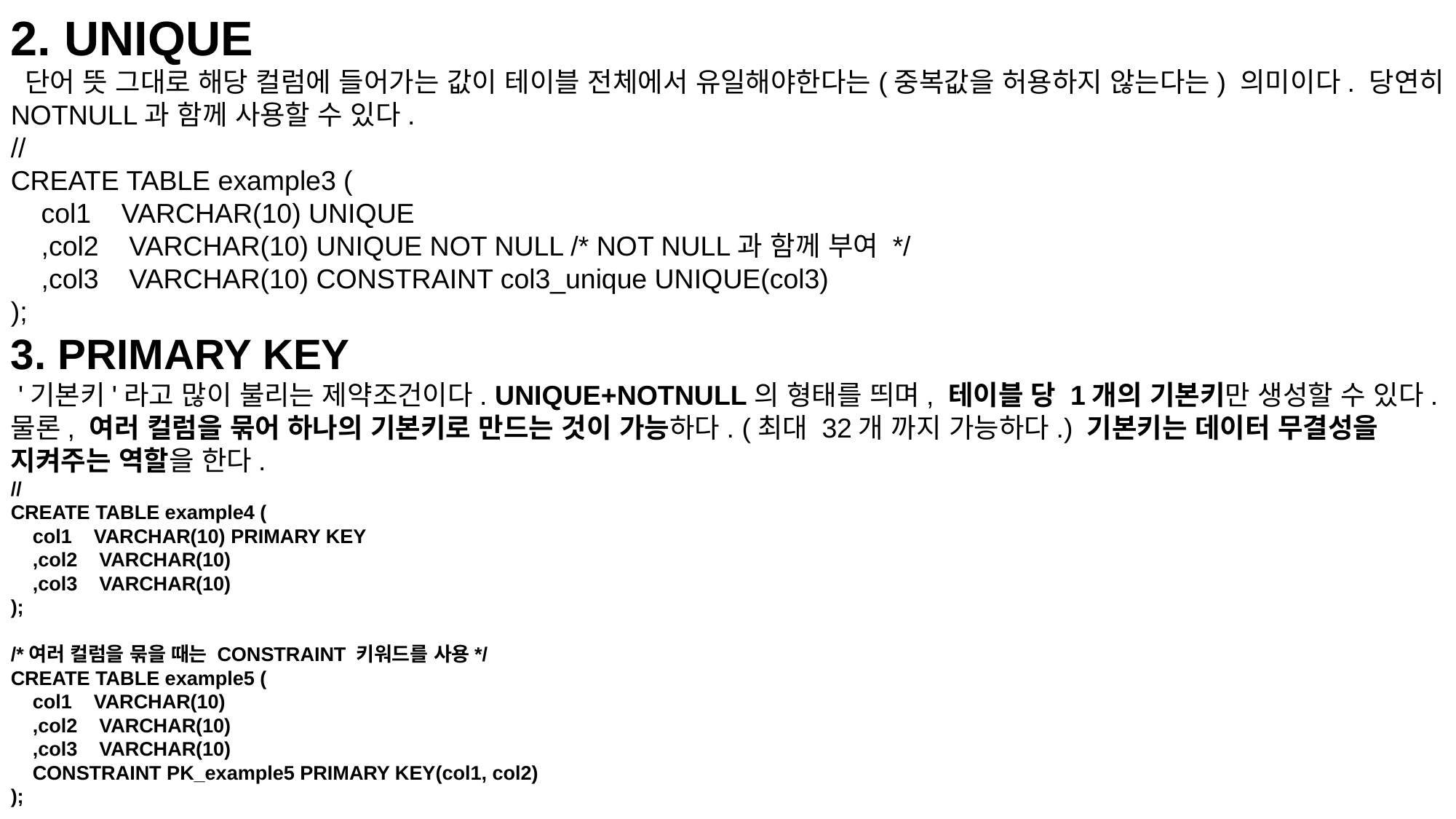

2. UNIQUE
 단어 뜻 그대로 해당 컬럼에 들어가는 값이 테이블 전체에서 유일해야한다는(중복값을 허용하지 않는다는) 의미이다. 당연히 NOTNULL과 함께 사용할 수 있다.
//
CREATE TABLE example3 (
    col1    VARCHAR(10) UNIQUE
    ,col2    VARCHAR(10) UNIQUE NOT NULL /* NOT NULL과 함께 부여 */
    ,col3    VARCHAR(10) CONSTRAINT col3_unique UNIQUE(col3)
);
3. PRIMARY KEY
 '기본키'라고 많이 불리는 제약조건이다. UNIQUE+NOTNULL의 형태를 띄며, 테이블 당 1개의 기본키만 생성할 수 있다. 물론, 여러 컬럼을 묶어 하나의 기본키로 만드는 것이 가능하다. (최대 32개 까지 가능하다.) 기본키는 데이터 무결성을 지켜주는 역할을 한다.
//
CREATE TABLE example4 (
    col1    VARCHAR(10) PRIMARY KEY
    ,col2    VARCHAR(10)
    ,col3    VARCHAR(10)
);

/*여러 컬럼을 묶을 때는 CONSTRAINT 키워드를 사용*/
CREATE TABLE example5 (
    col1    VARCHAR(10)
    ,col2    VARCHAR(10)
    ,col3    VARCHAR(10)
    CONSTRAINT PK_example5 PRIMARY KEY(col1, col2)
);